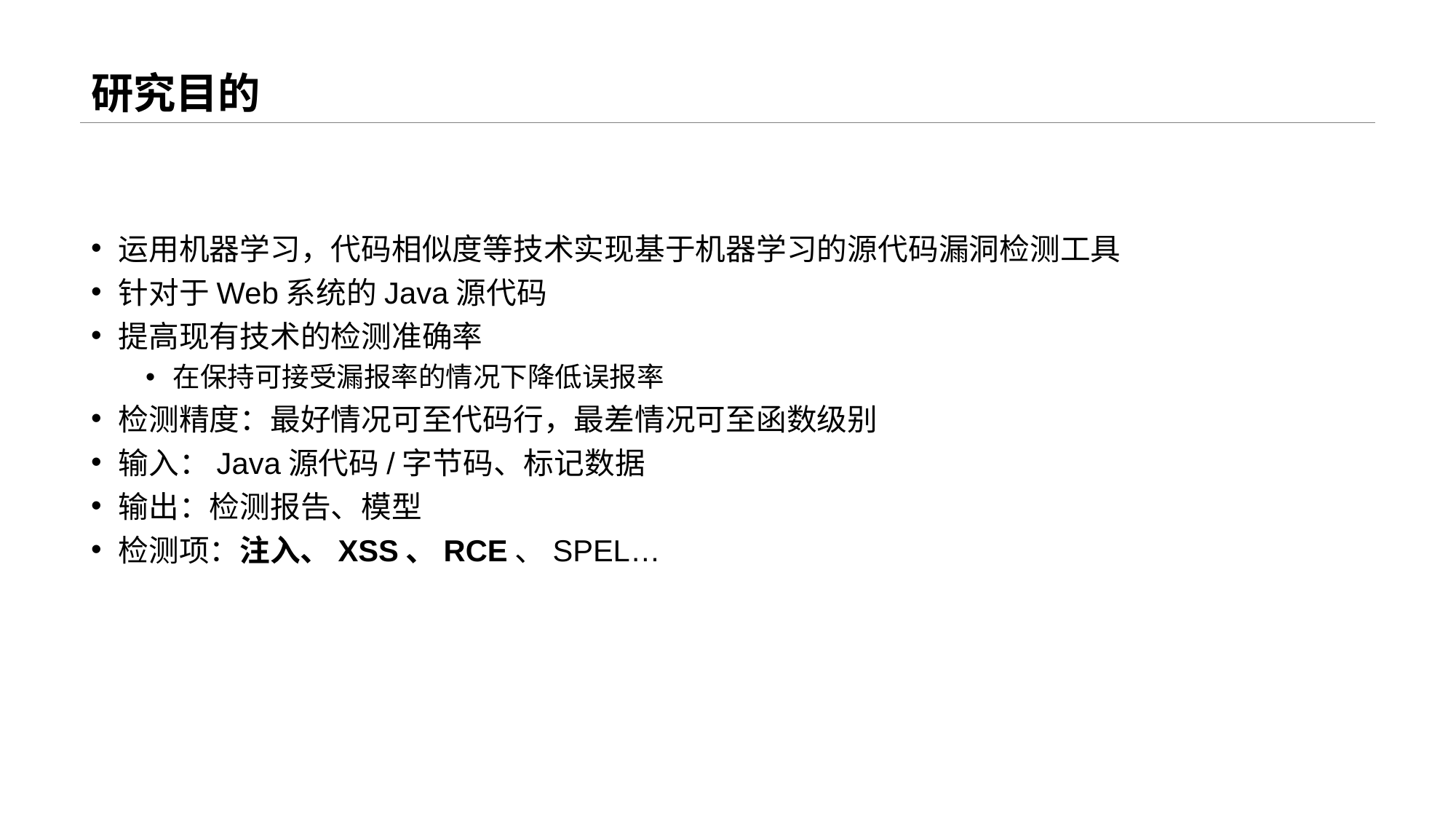

# 研究目的
运用机器学习，代码相似度等技术实现基于机器学习的源代码漏洞检测工具
针对于Web系统的Java源代码
提高现有技术的检测准确率
在保持可接受漏报率的情况下降低误报率
检测精度：最好情况可至代码行，最差情况可至函数级别
输入：Java源代码/字节码、标记数据
输出：检测报告、模型
检测项：注入、XSS、RCE、SPEL…